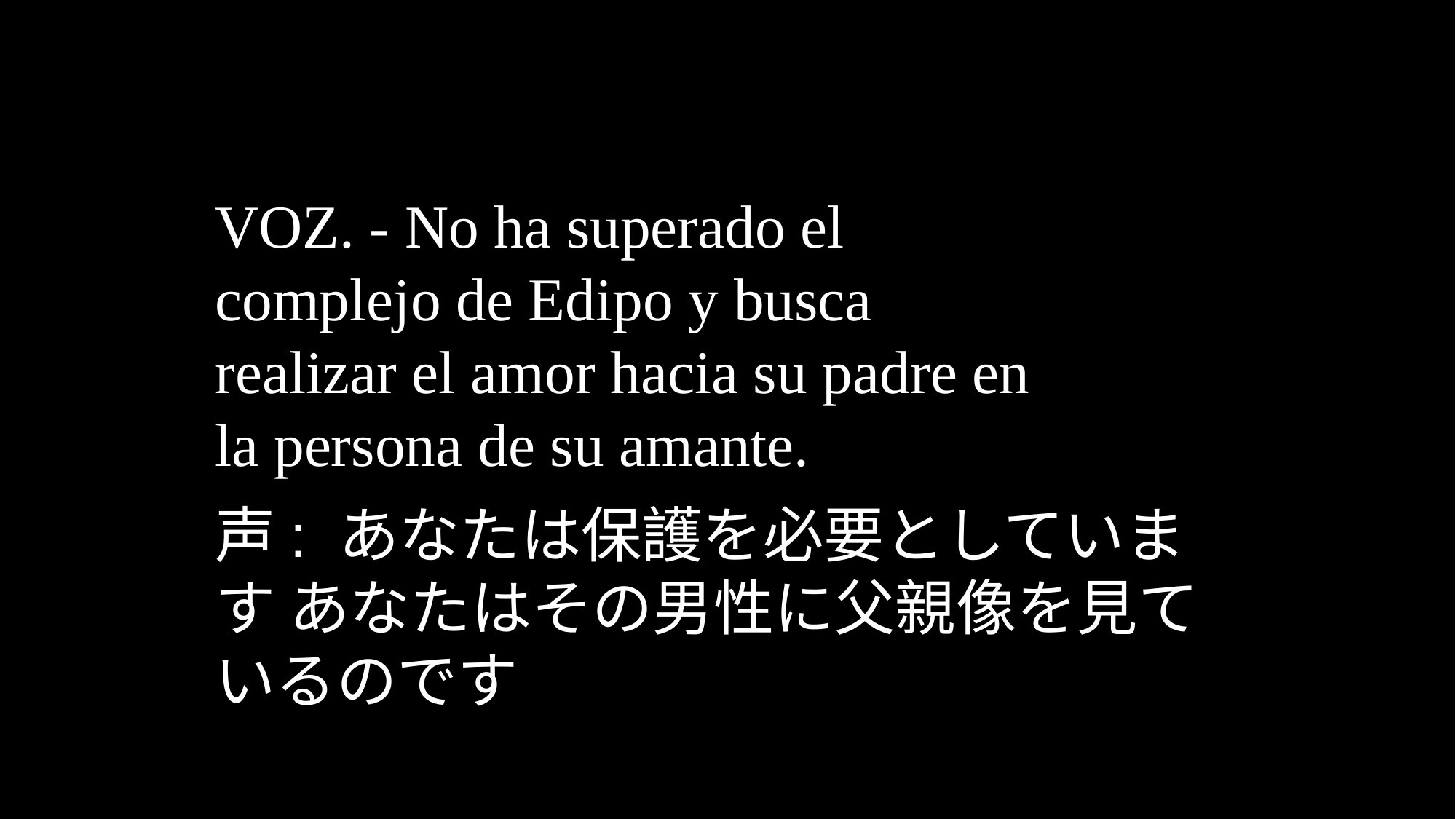

VOZ. - No ha superado el complejo de Edipo y busca realizar el amor hacia su padre en la persona de su amante.

声: あなたは保護を必要としています あなたはその男性に父親像を見ているのです